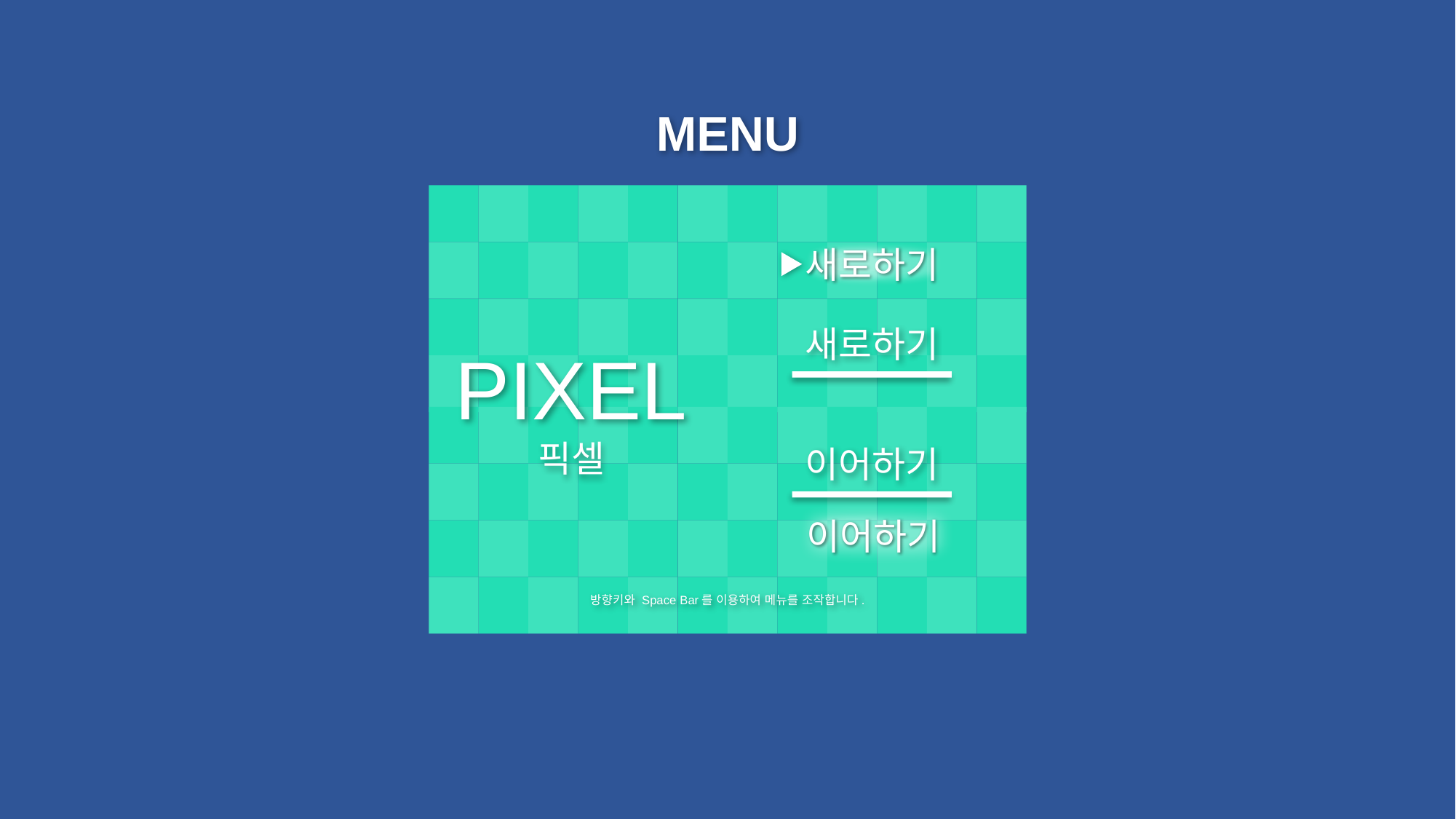

MENU

새로하기

새로하기
PIXEL
픽셀

이어하기

이어하기

방향키와 Space Bar를 이용하여 메뉴를 조작합니다.